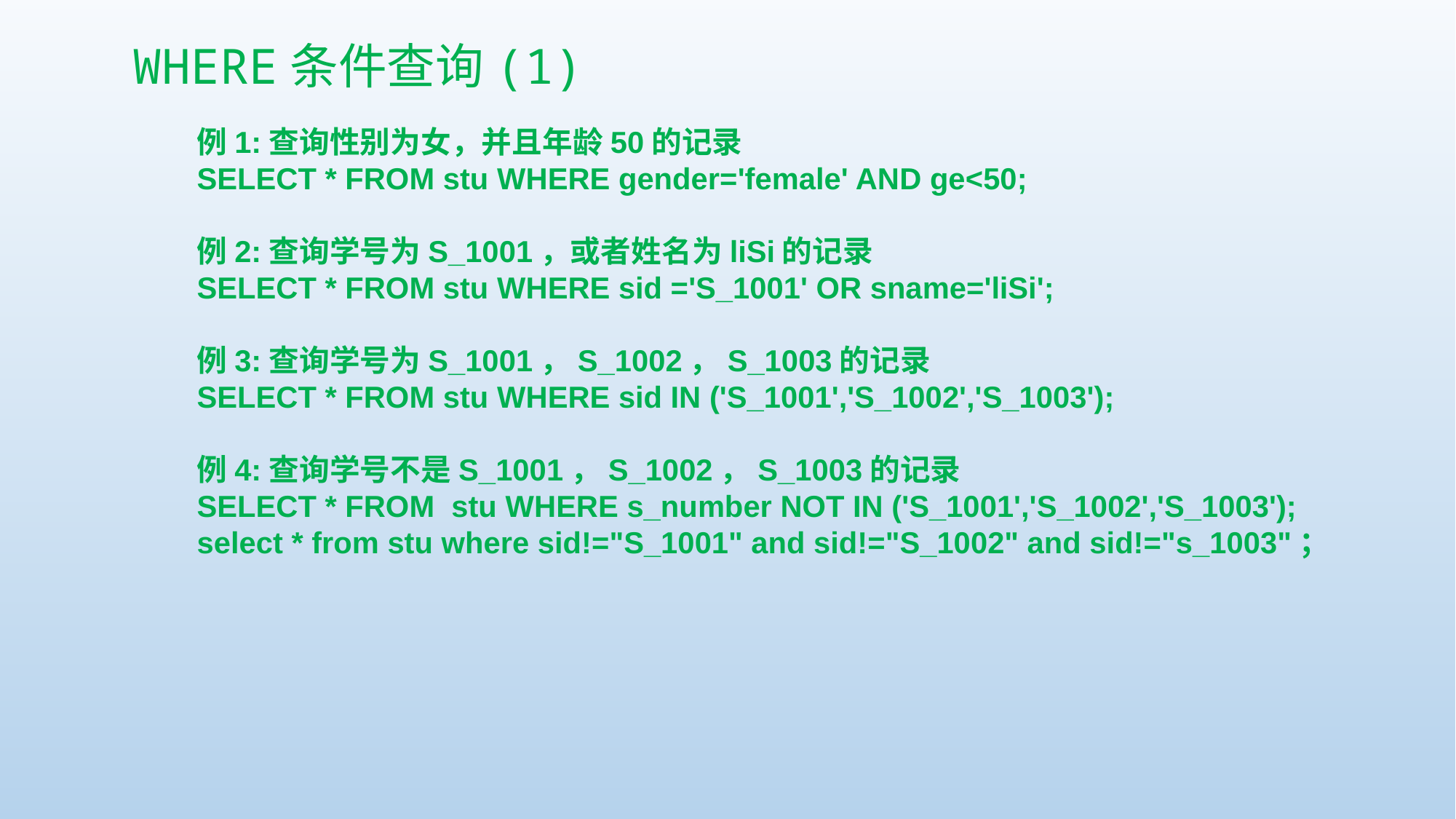

WHERE条件查询(1)
例1:查询性别为女，并且年龄50的记录
SELECT * FROM stu WHERE gender='female' AND ge<50;

例2:查询学号为S_1001，或者姓名为liSi的记录
SELECT * FROM stu WHERE sid ='S_1001' OR sname='liSi';

例3:查询学号为S_1001，S_1002，S_1003的记录
SELECT * FROM stu WHERE sid IN ('S_1001','S_1002','S_1003');

例4:查询学号不是S_1001，S_1002，S_1003的记录
SELECT * FROM  stu WHERE s_number NOT IN ('S_1001','S_1002','S_1003');
select * from stu where sid!="S_1001" and sid!="S_1002" and sid!="s_1003"；